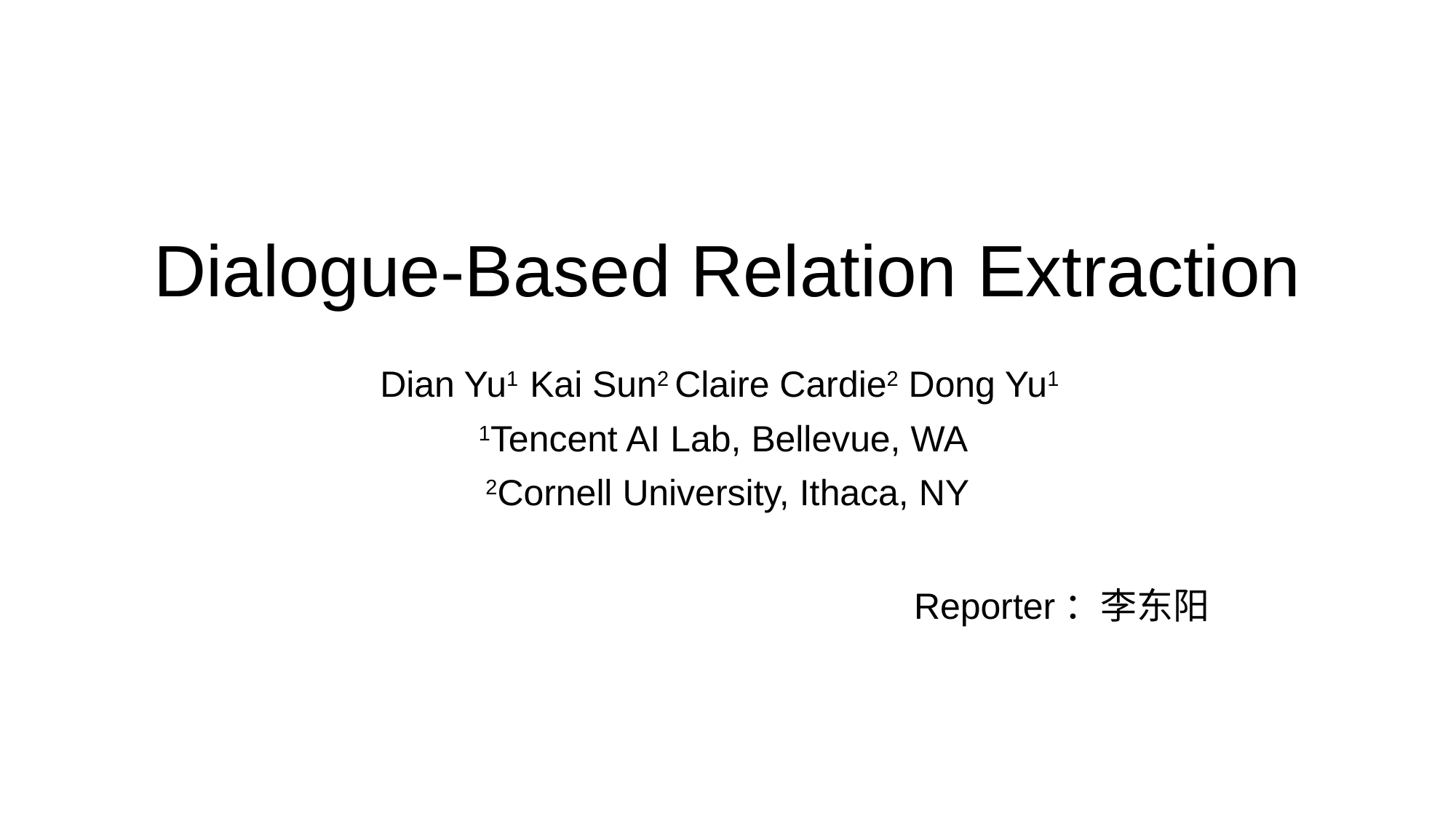

# Dialogue-Based Relation Extraction
Dian Yu1  Kai Sun2 Claire Cardie2 Dong Yu1
1Tencent AI Lab, Bellevue, WA
2Cornell University, Ithaca, NY
Reporter：李东阳